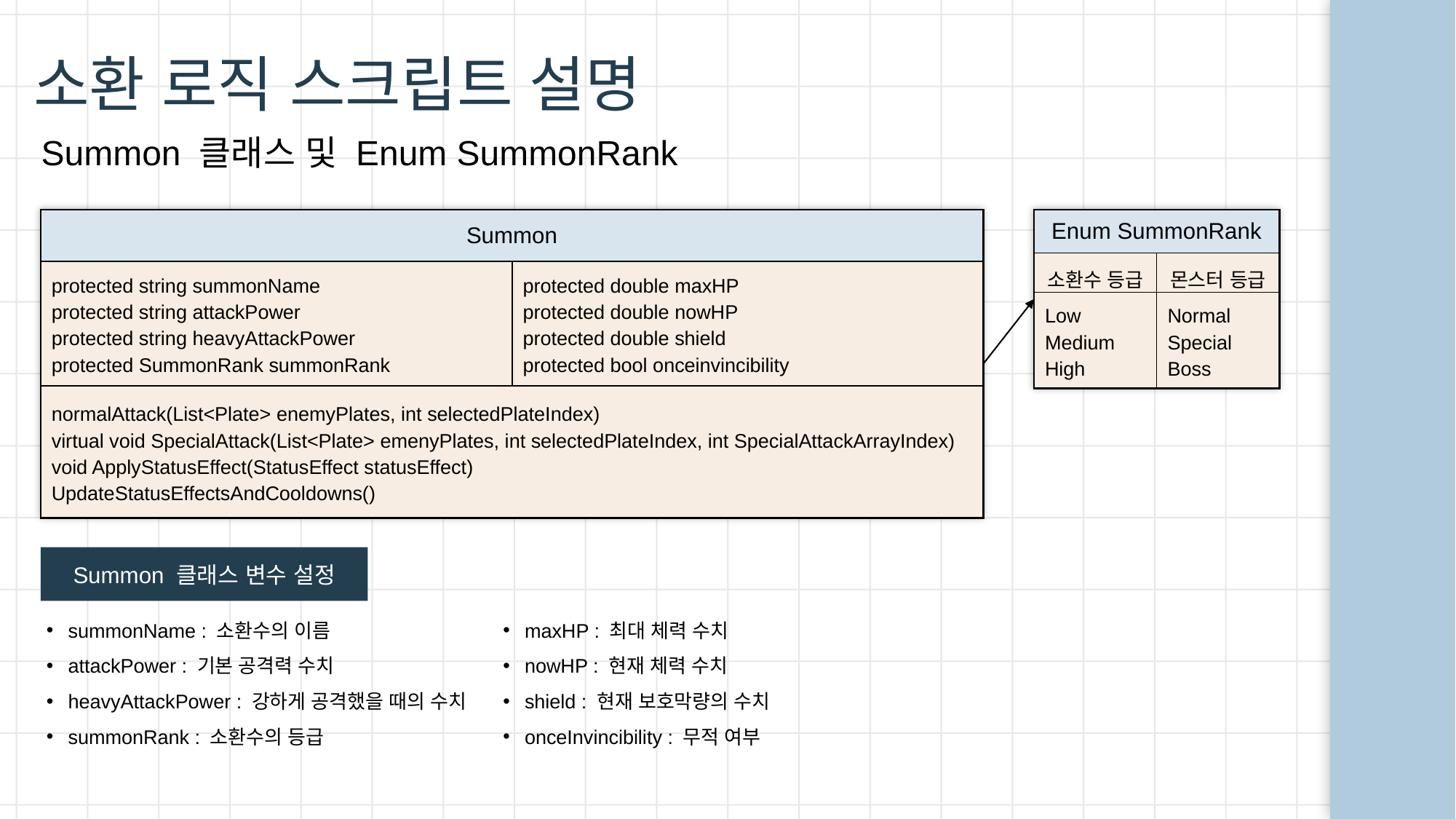

소환 로직 스크립트 설명
Summon 클래스 및 Enum SummonRank
| Summon |  |
| --- | --- |
| protected string summonName protected string attackPower protected string heavyAttackPower protected SummonRank summonRank | protected double maxHP protected double nowHP protected double shield protected bool onceinvincibility |
| normalAttack(List<Plate> enemyPlates, int selectedPlateIndex) virtual void SpecialAttack(List<Plate> emenyPlates, int selectedPlateIndex, int SpecialAttackArrayIndex) void ApplyStatusEffect(StatusEffect statusEffect) UpdateStatusEffectsAndCooldowns() |  |
| Enum SummonRank |  |
| --- | --- |
| 소환수 등급 | 몬스터 등급 |
| Low Medium High | Normal Special Boss |
Summon 클래스 변수 설정
summonName : 소환수의 이름
attackPower : 기본 공격력 수치
heavyAttackPower : 강하게 공격했을 때의 수치
summonRank : 소환수의 등급
maxHP : 최대 체력 수치
nowHP : 현재 체력 수치
shield : 현재 보호막량의 수치
onceInvincibility : 무적 여부